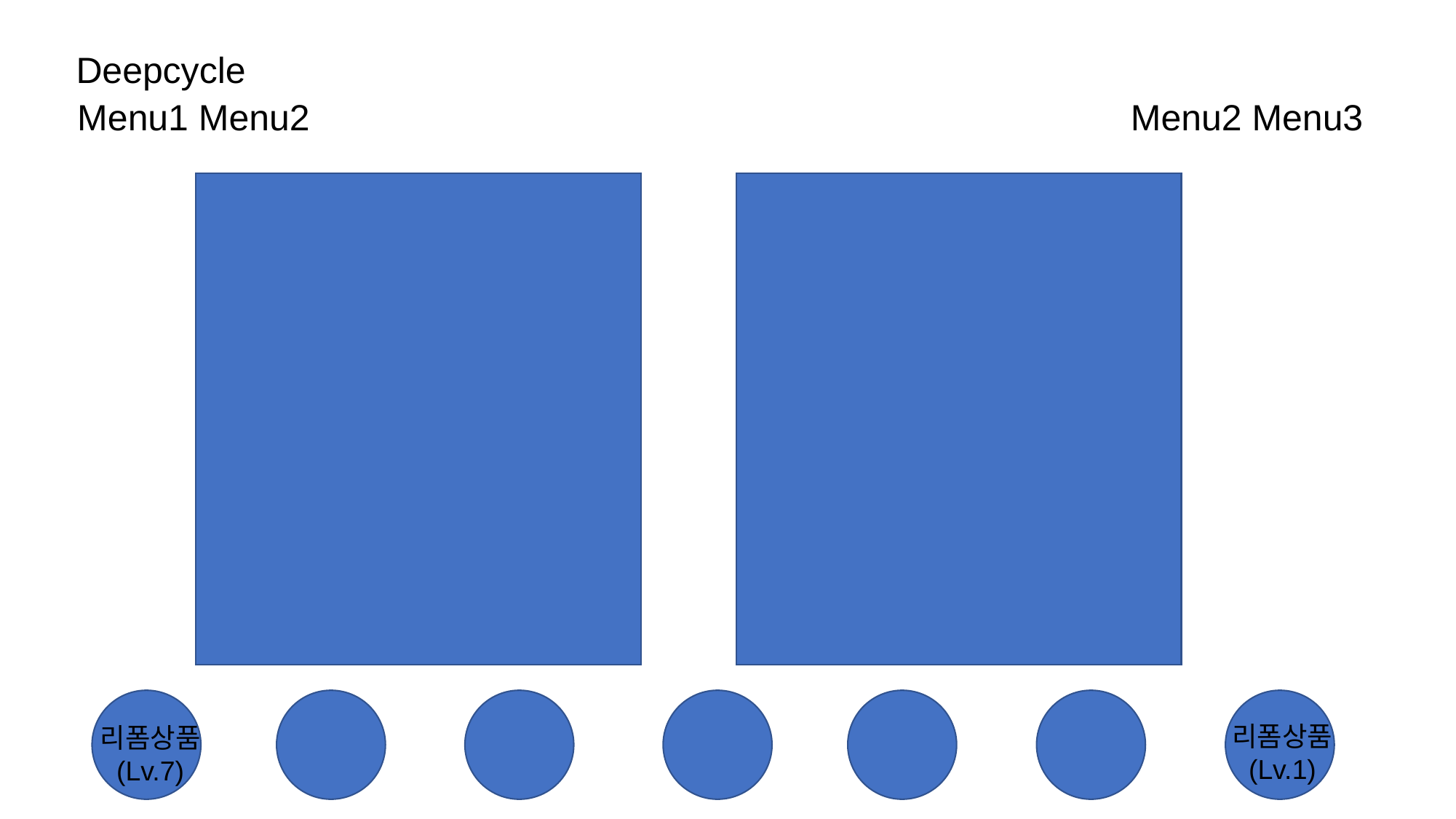

Deepcycle
Menu1 Menu2 						     	       Menu2 Menu3

리폼상품
(Lv.1)
리폼상품
(Lv.7)